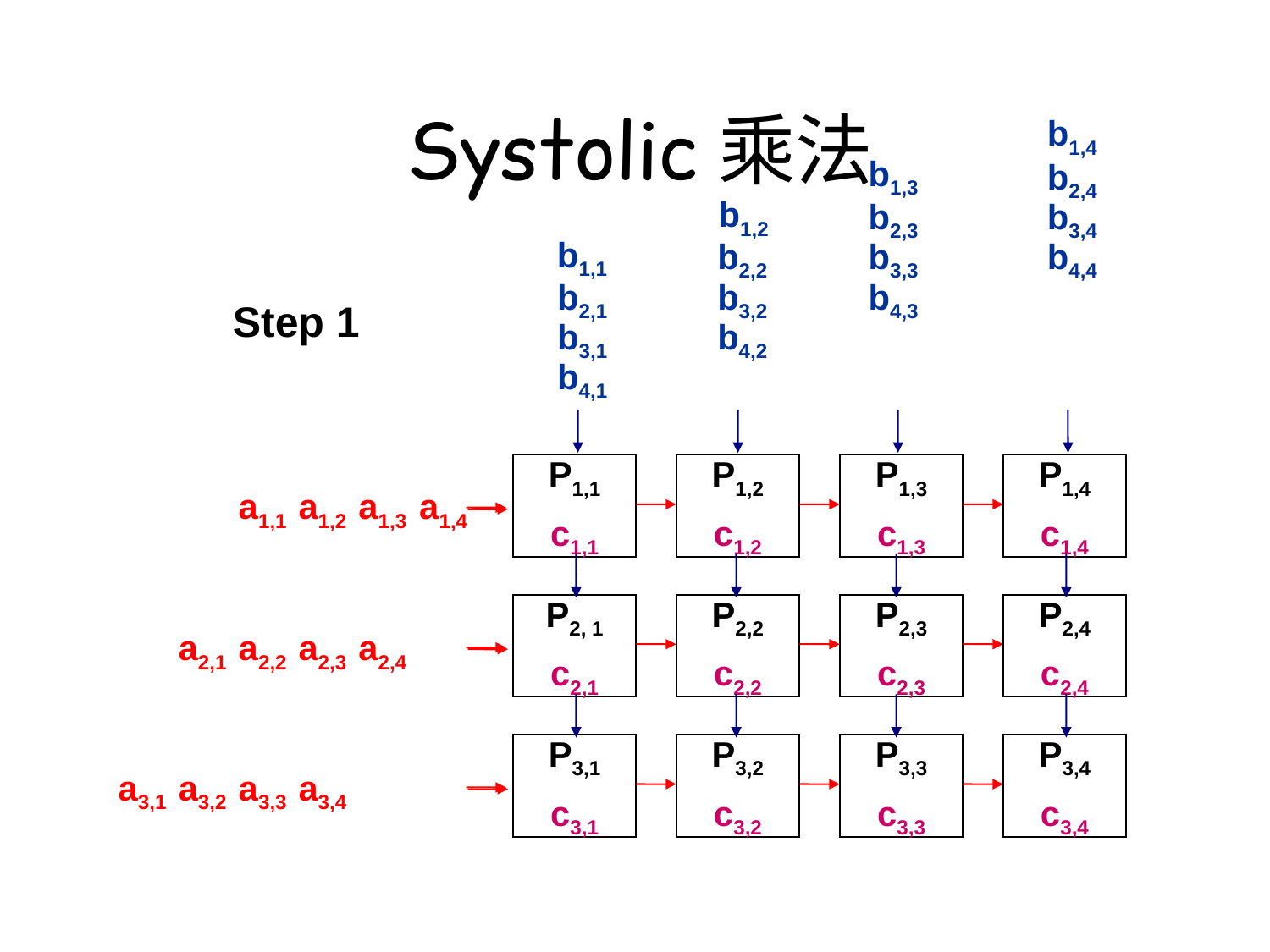

# Systolic乘法
b1,4
b1,3
b2,4
b1,2
b2,3
b3,4
b1,1
b2,2
b3,3
b4,4
b2,1
b3,2
b4,3
Step 1
b3,1
b4,2
b4,1

P1,1
c1,1
P1,2
c1,2
P1,3
c1,3
P1,4
c1,4
a1,1
a1,2
a1,3
a1,4

P2, 1
c2,1
P2,2
c2,2
P2,3
c2,3
P2,4
c2,4
a2,1
a2,2
a2,3
a2,4

P3,1
c3,1
P3,2
c3,2
P3,3
c3,3
P3,4
c3,4
a3,1
a3,2
a3,3
a3,4